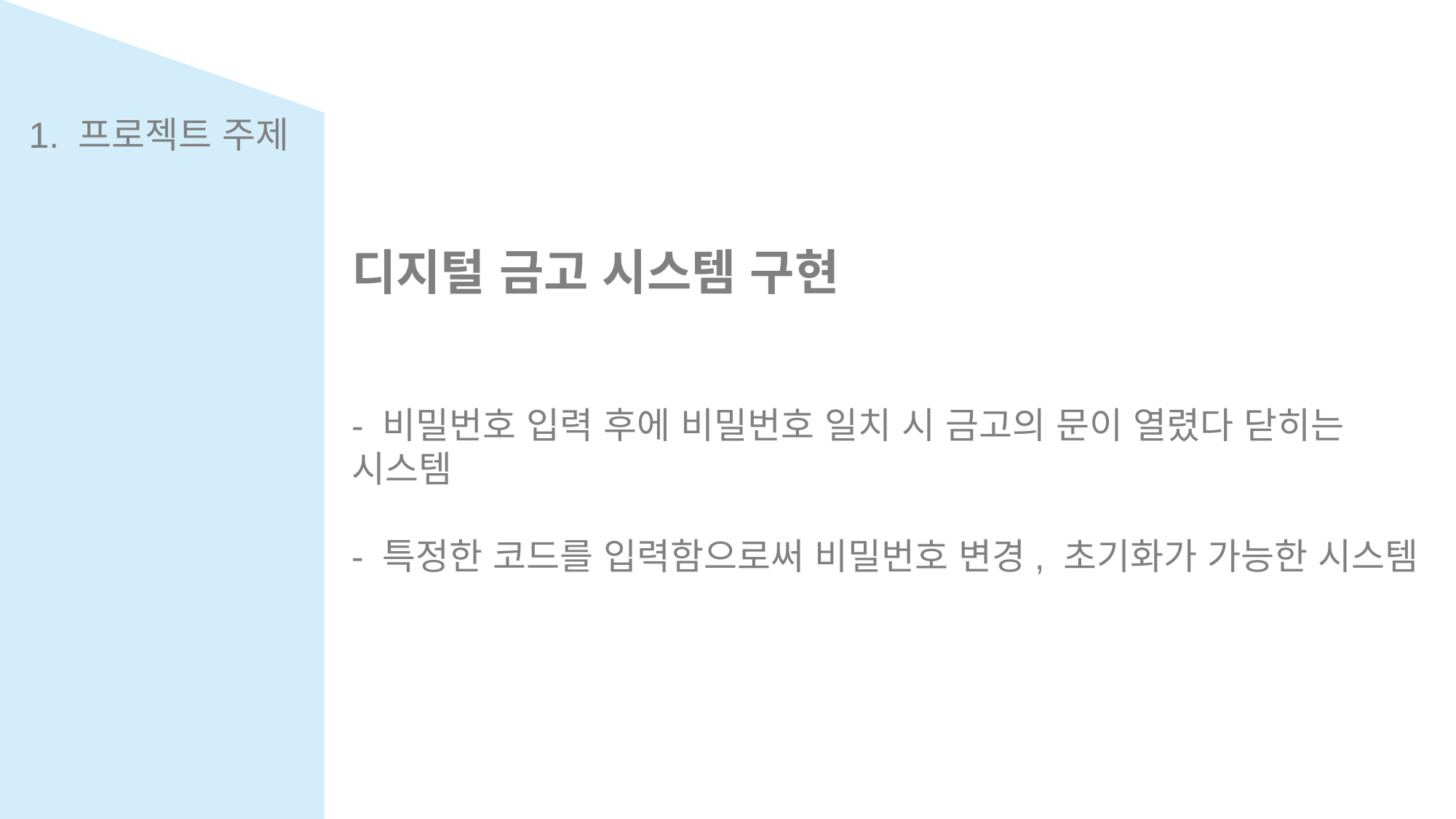

1. 프로젝트 주제

디지털 금고 시스템 구현

- 비밀번호 입력 후에 비밀번호 일치 시 금고의 문이 열렸다 닫히는
시스템

- 특정한 코드를 입력함으로써 비밀번호 변경, 초기화가 가능한 시스템